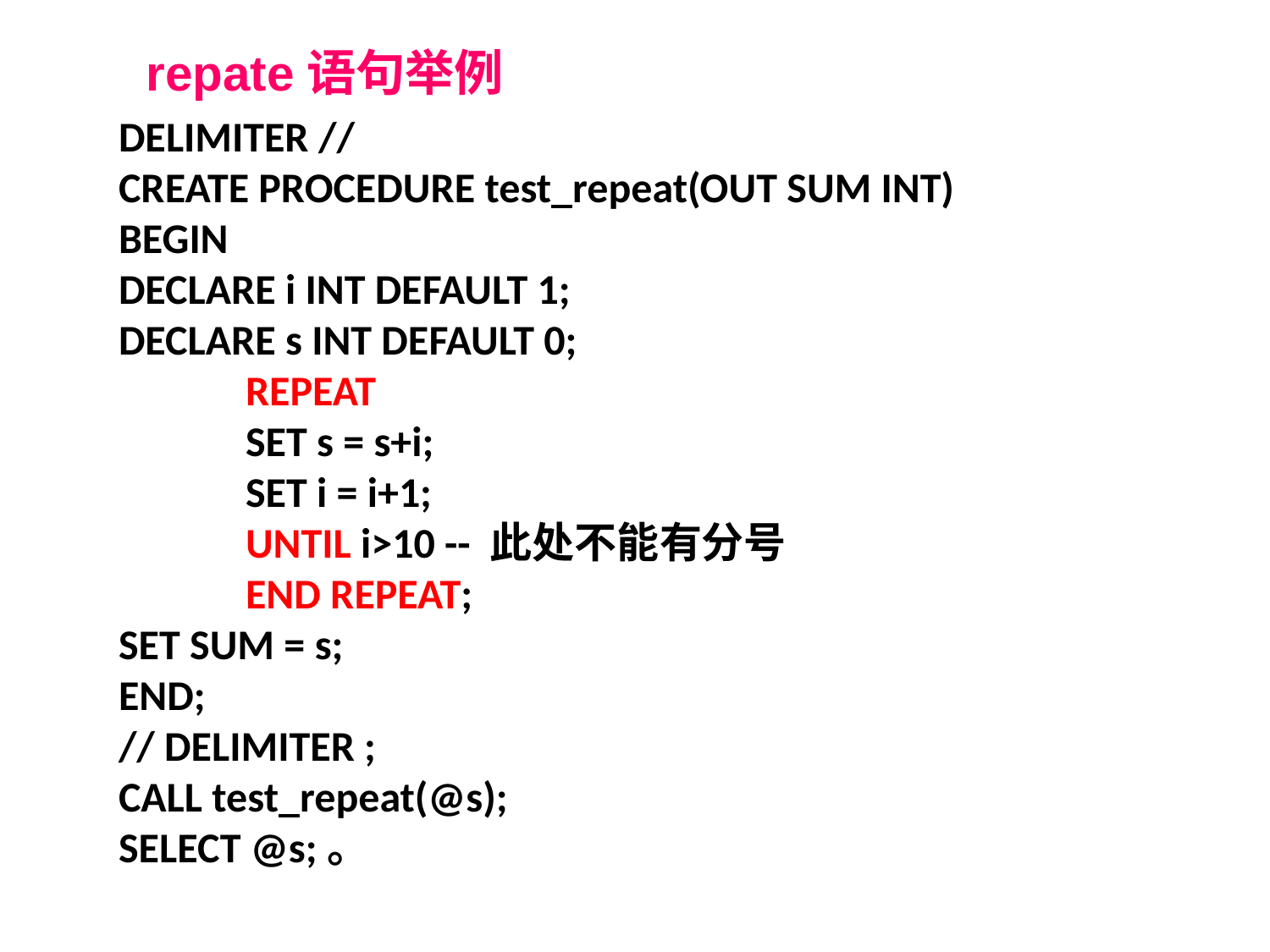

repate语句举例
DELIMITER //
CREATE PROCEDURE test_repeat(OUT SUM INT)
BEGIN
DECLARE i INT DEFAULT 1;
DECLARE s INT DEFAULT 0;
	REPEAT
	SET s = s+i;
	SET i = i+1;
	UNTIL i>10 -- 此处不能有分号
	END REPEAT;
SET SUM = s;
END;
// DELIMITER ;
CALL test_repeat(@s);
SELECT @s;。